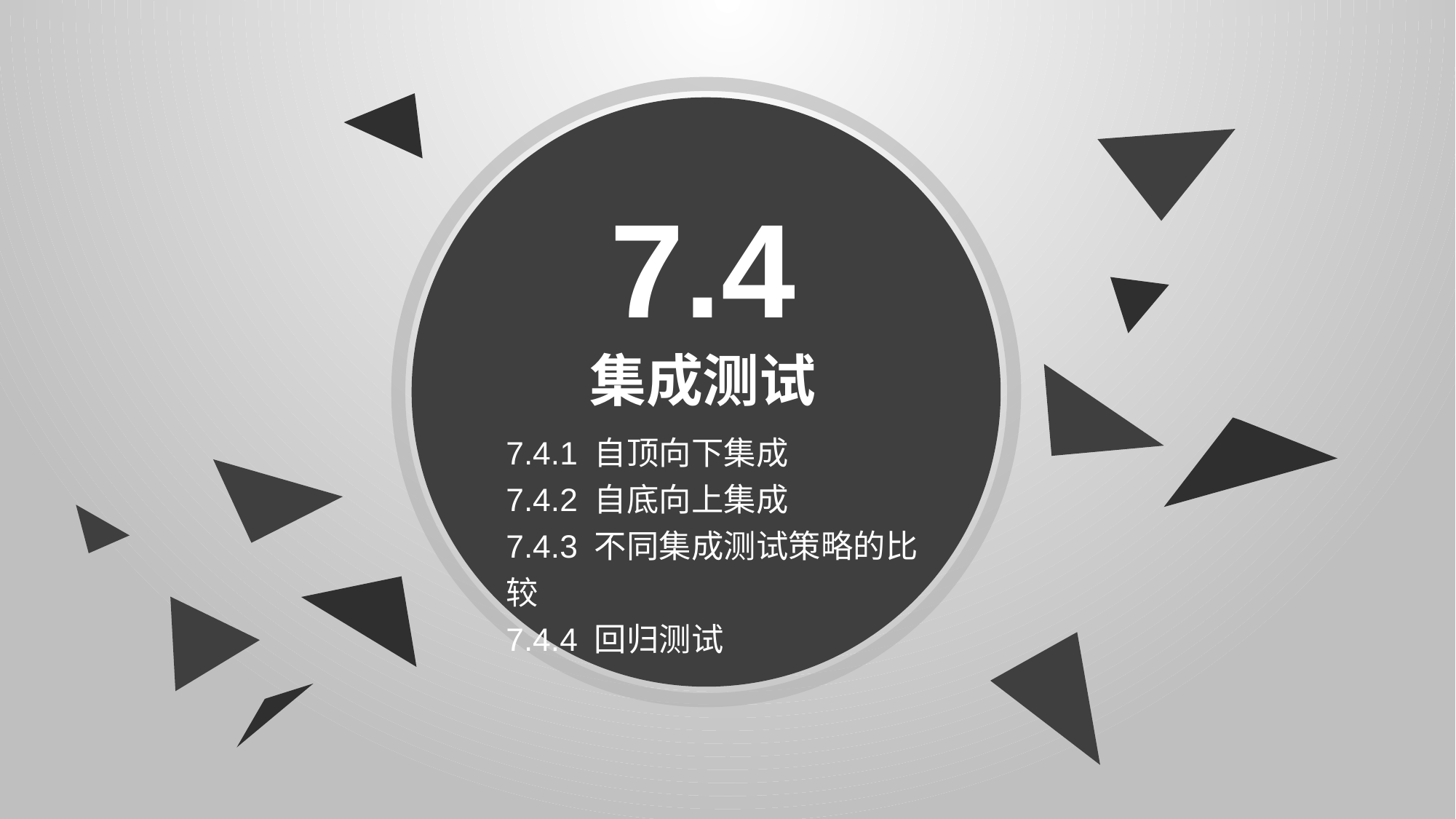

7.4

集成测试

7.4.1 自顶向下集成
7.4.2 自底向上集成
7.4.3 不同集成测试策略的比较
7.4.4 回归测试